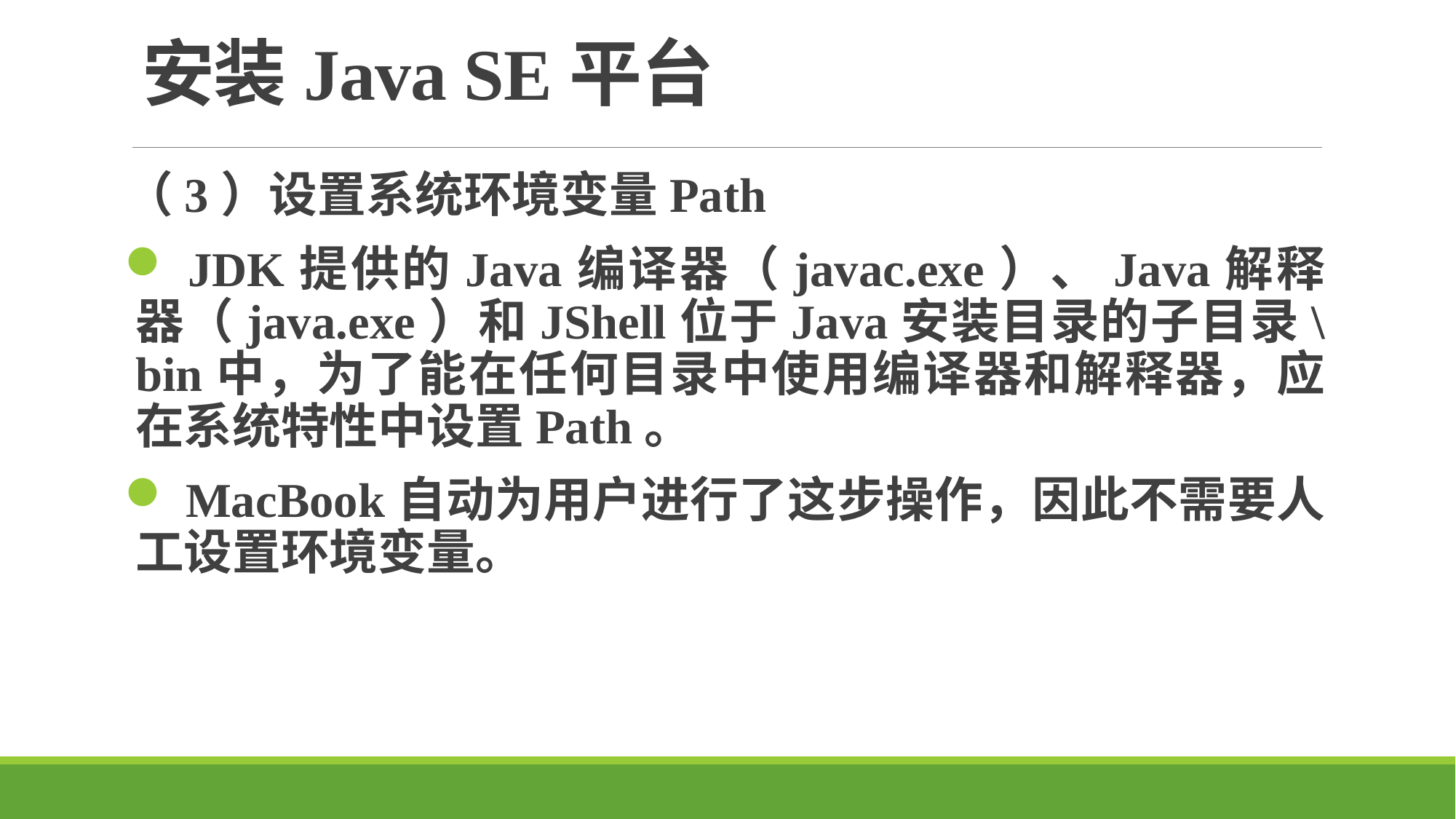

# 安装Java SE平台
（3）设置系统环境变量Path
 JDK提供的Java编译器（javac.exe）、Java解释器（java.exe）和JShell位于Java安装目录的子目录\bin中，为了能在任何目录中使用编译器和解释器，应在系统特性中设置Path。
 MacBook自动为用户进行了这步操作，因此不需要人工设置环境变量。